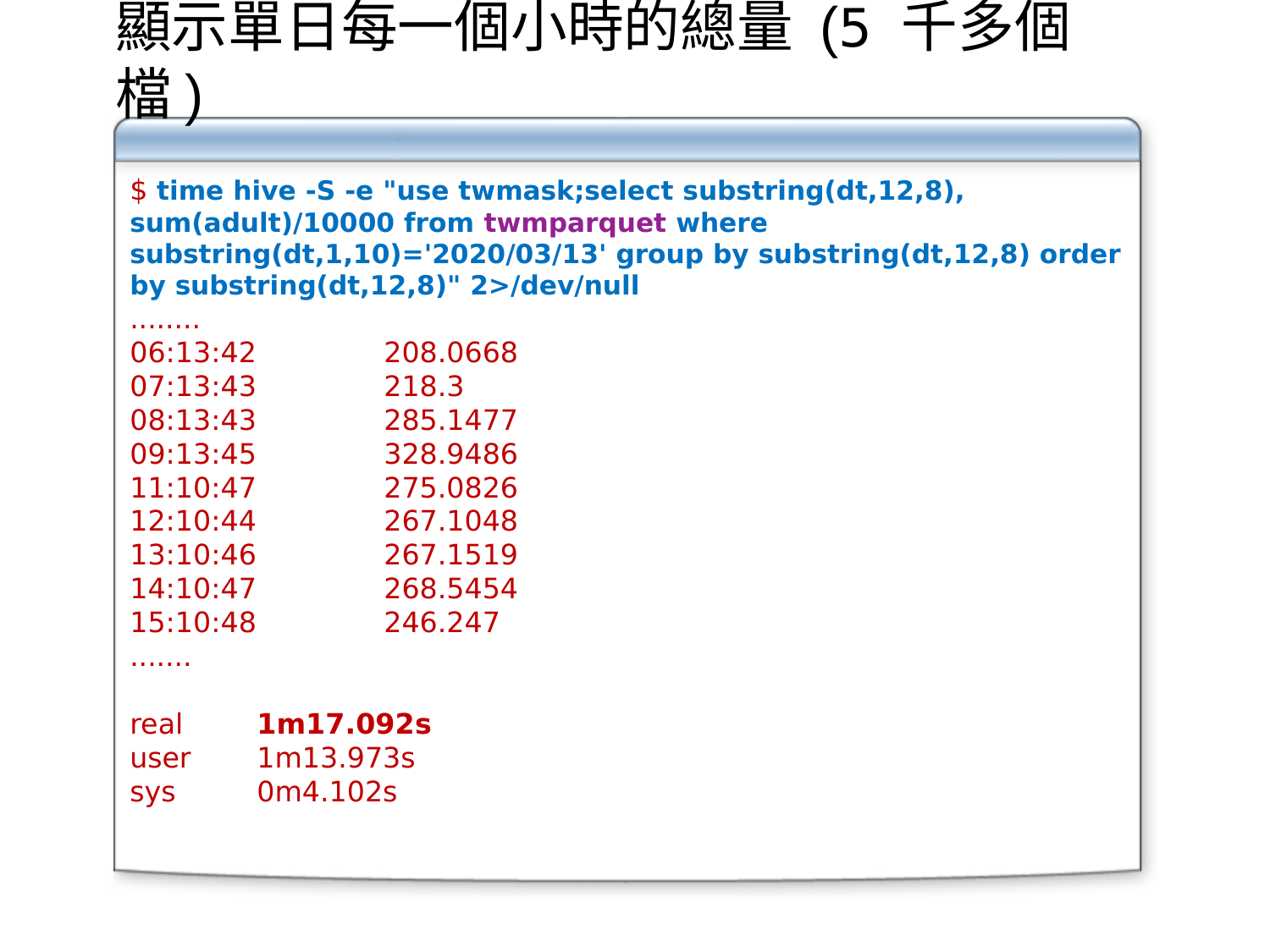

顯示單日每一個小時的總量 (5 千多個檔)
$ time hive -S -e "use twmask;select substring(dt,12,8), sum(adult)/10000 from twmparquet where substring(dt,1,10)='2020/03/13' group by substring(dt,12,8) order by substring(dt,12,8)" 2>/dev/null
........
06:13:42	208.0668
07:13:43	218.3
08:13:43	285.1477
09:13:45	328.9486
11:10:47	275.0826
12:10:44	267.1048
13:10:46	267.1519
14:10:47	268.5454
15:10:48	246.247
.......

real	1m17.092s
user	1m13.973s
sys	0m4.102s